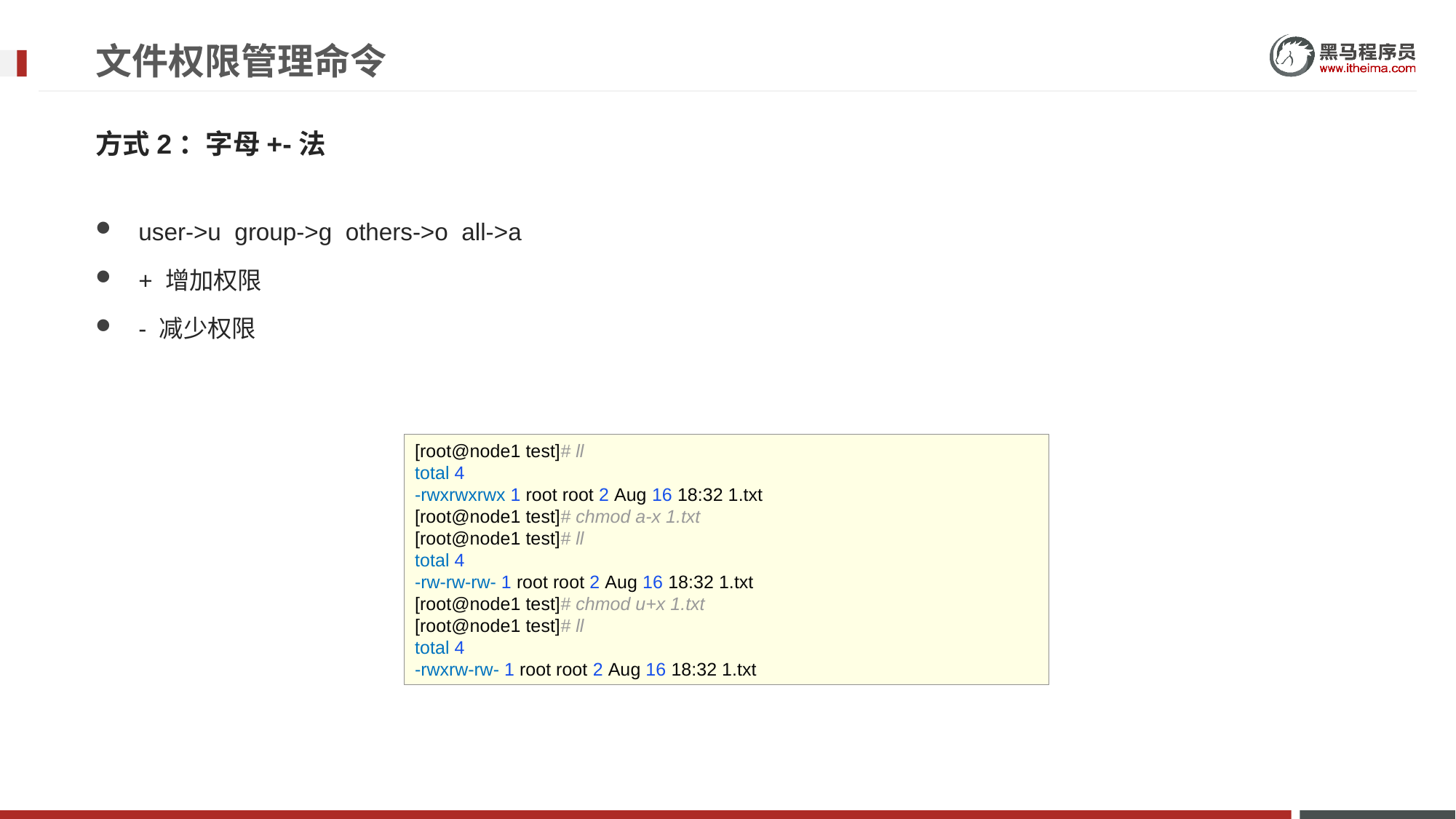

# 文件权限管理命令
方式2：字母+-法
user->u  group->g  others->o  all->a
+ 增加权限
- 减少权限
[root@node1 test]# ll
total 4
-rwxrwxrwx 1 root root 2 Aug 16 18:32 1.txt
[root@node1 test]# chmod a-x 1.txt
[root@node1 test]# ll
total 4
-rw-rw-rw- 1 root root 2 Aug 16 18:32 1.txt
[root@node1 test]# chmod u+x 1.txt
[root@node1 test]# ll
total 4
-rwxrw-rw- 1 root root 2 Aug 16 18:32 1.txt